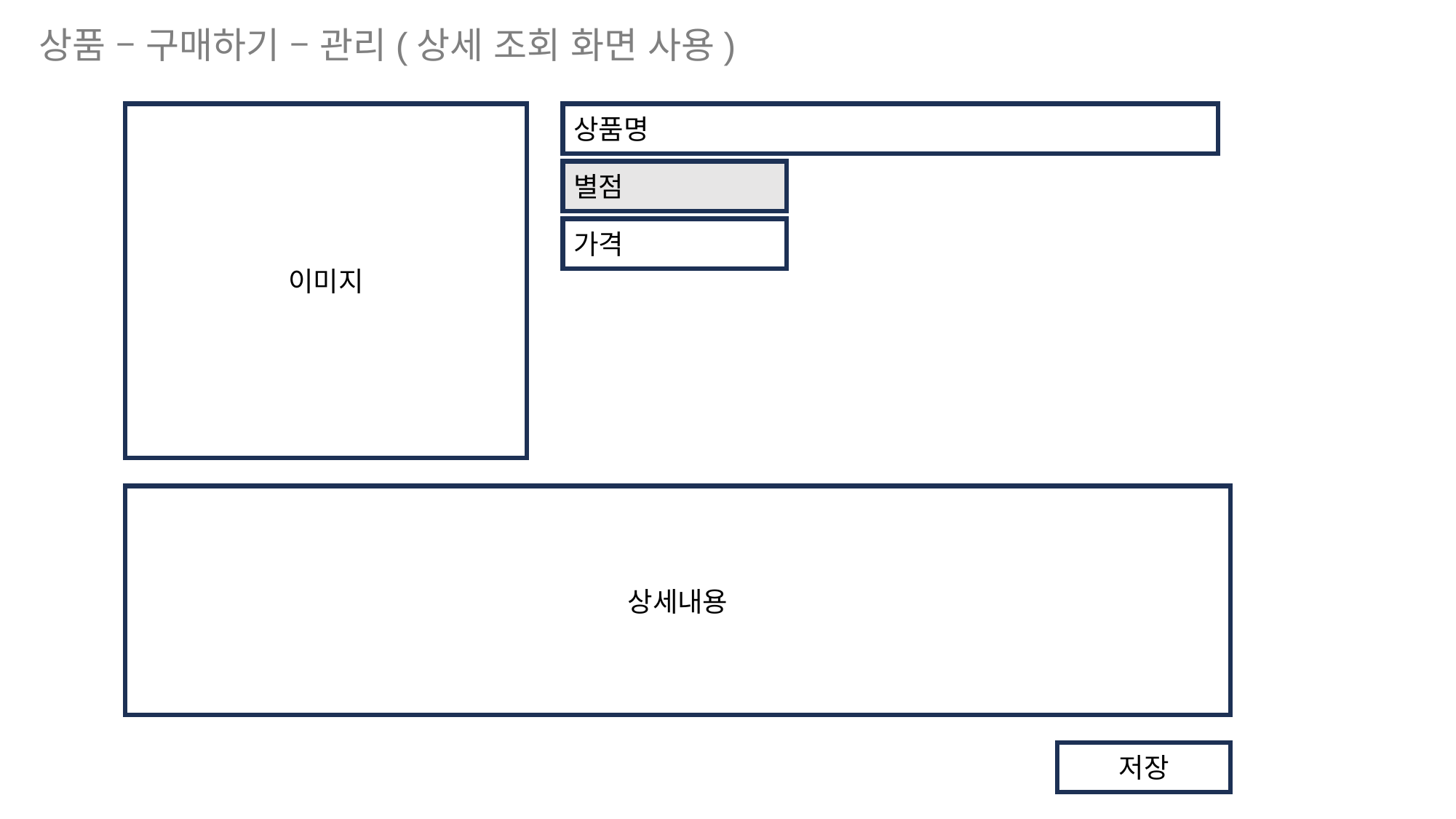

상품 – 구매하기 – 관리(상세 조회 화면 사용)
이미지
상품명
별점
가격
상세내용
저장